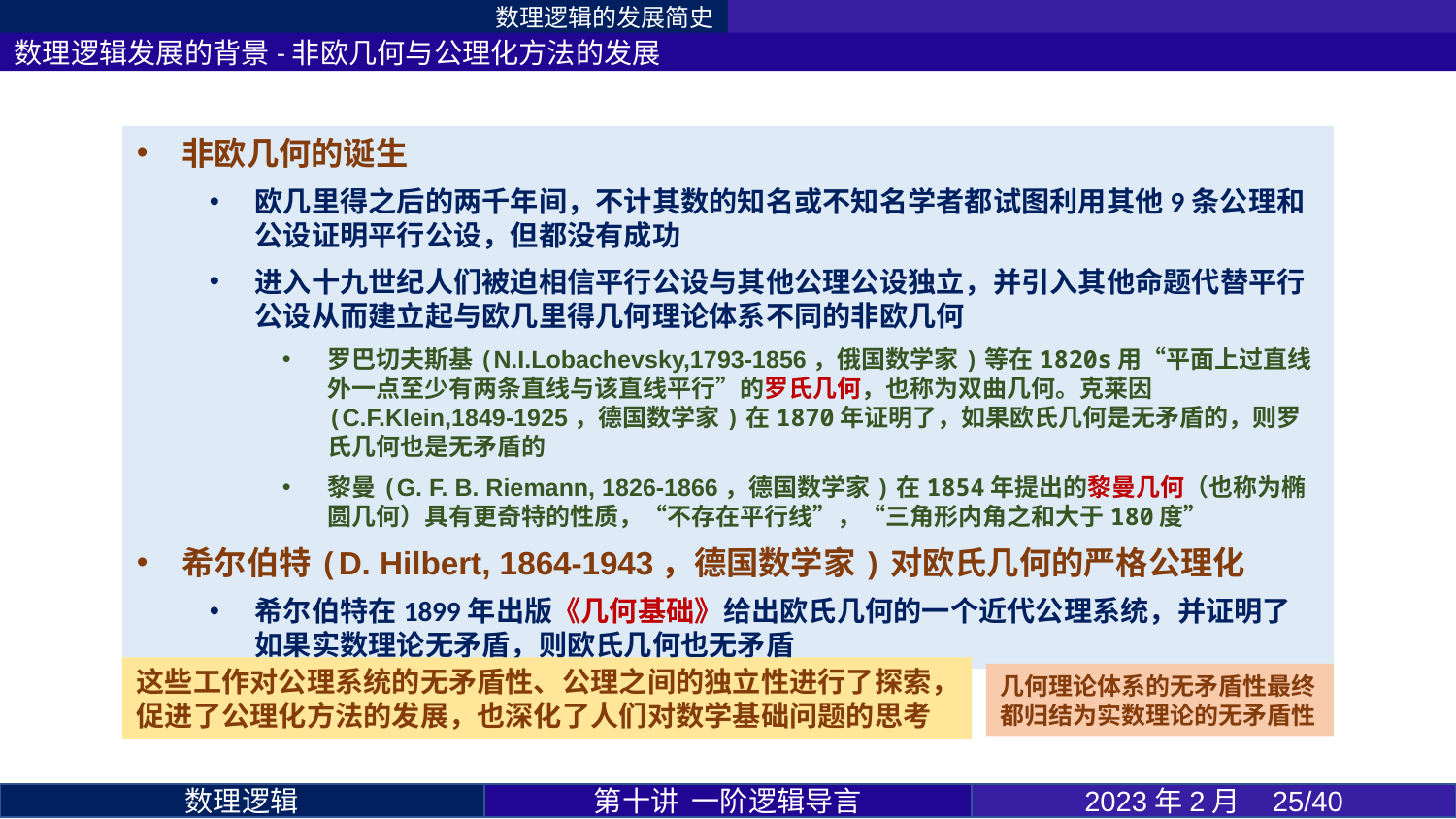

数理逻辑的发展简史
数理逻辑发展的背景-非欧几何与公理化方法的发展
非欧几何的诞生
欧几里得之后的两千年间，不计其数的知名或不知名学者都试图利用其他9条公理和公设证明平行公设，但都没有成功
进入十九世纪人们被迫相信平行公设与其他公理公设独立，并引入其他命题代替平行公设从而建立起与欧几里得几何理论体系不同的非欧几何
罗巴切夫斯基(N.I.Lobachevsky,1793-1856，俄国数学家)等在1820s用“平面上过直线外一点至少有两条直线与该直线平行”的罗氏几何，也称为双曲几何。克莱因(C.F.Klein,1849-1925，德国数学家)在1870年证明了，如果欧氏几何是无矛盾的，则罗氏几何也是无矛盾的
黎曼(G. F. B. Riemann, 1826-1866，德国数学家)在1854年提出的黎曼几何（也称为椭圆几何）具有更奇特的性质，“不存在平行线”，“三角形内角之和大于180度”
希尔伯特(D. Hilbert, 1864-1943，德国数学家)对欧氏几何的严格公理化
希尔伯特在1899年出版《几何基础》给出欧氏几何的一个近代公理系统，并证明了如果实数理论无矛盾，则欧氏几何也无矛盾
这些工作对公理系统的无矛盾性、公理之间的独立性进行了探索，促进了公理化方法的发展，也深化了人们对数学基础问题的思考
几何理论体系的无矛盾性最终都归结为实数理论的无矛盾性
第十讲  一阶逻辑导言
2023年2月    25/40
数理逻辑